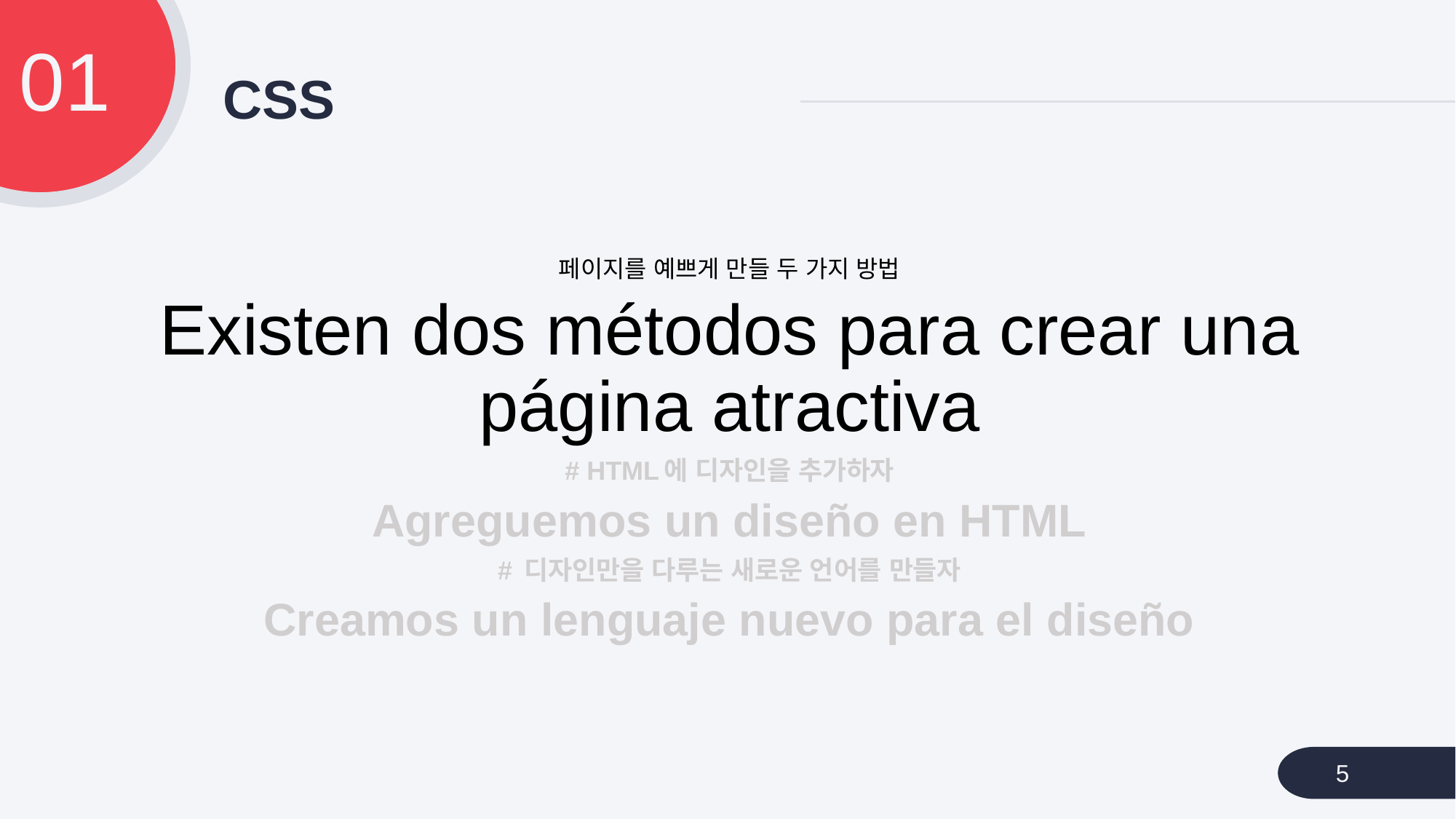

01
# CSS

페이지를 예쁘게 만들 두 가지 방법
Existen dos métodos para crear una página atractiva
# HTML에 디자인을 추가하자
Agreguemos un diseño en HTML
# 디자인만을 다루는 새로운 언어를 만들자
Creamos un lenguaje nuevo para el diseño
5